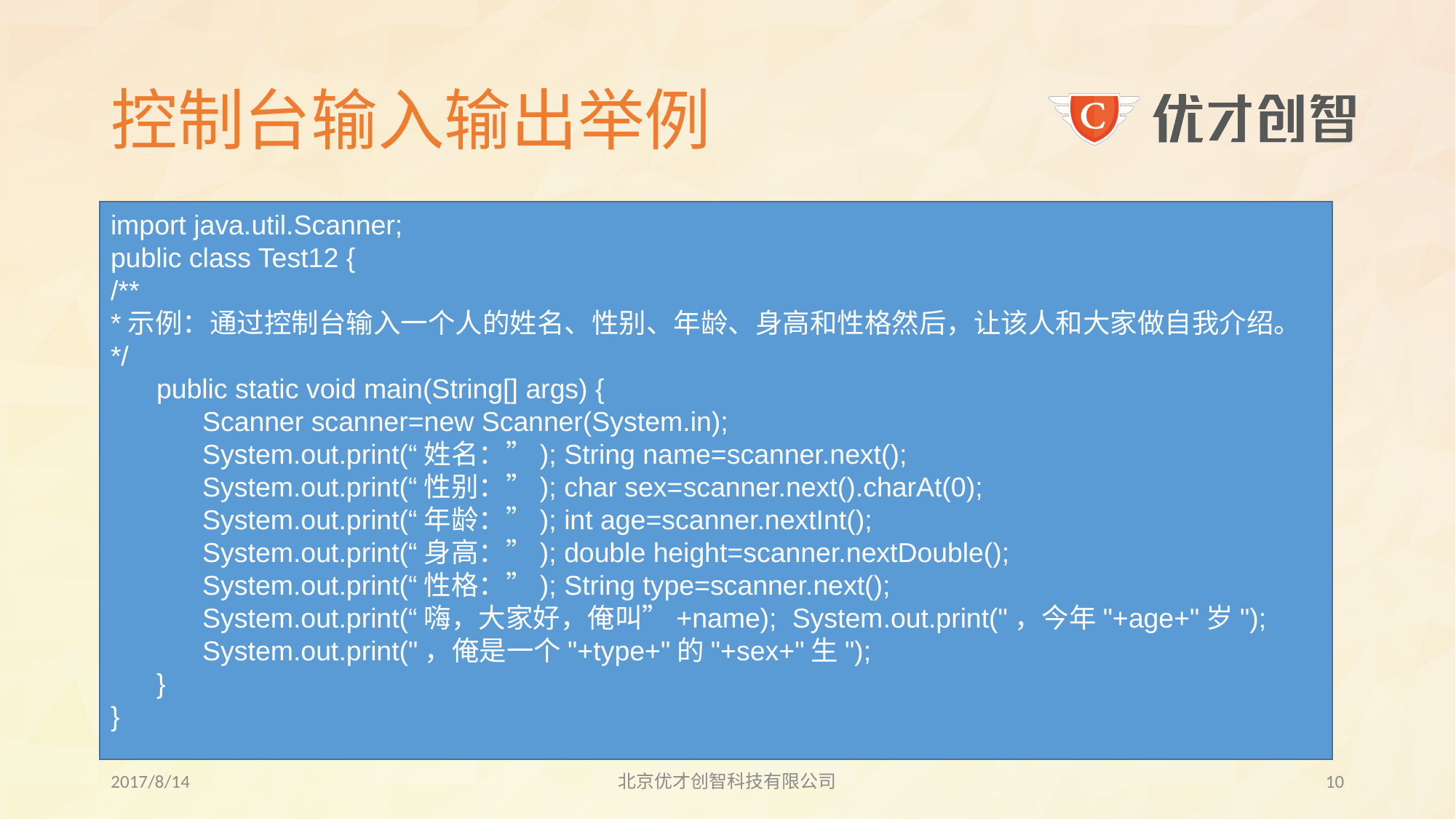

# 控制台输入输出举例
import java.util.Scanner;
public class Test12 {
/**
*示例：通过控制台输入一个人的姓名、性别、年龄、身高和性格然后，让该人和大家做自我介绍。
*/
      public static void main(String[] args) {
            Scanner scanner=new Scanner(System.in);
            System.out.print(“姓名：”); String name=scanner.next();
            System.out.print(“性别：”); char sex=scanner.next().charAt(0);
            System.out.print(“年龄：”); int age=scanner.nextInt();
            System.out.print(“身高：”); double height=scanner.nextDouble();
            System.out.print(“性格：”); String type=scanner.next();
            System.out.print(“嗨，大家好，俺叫”+name);  System.out.print("，今年"+age+"岁");
            System.out.print("，俺是一个"+type+"的"+sex+"生");
      }
}
2017/8/14
北京优才创智科技有限公司
10